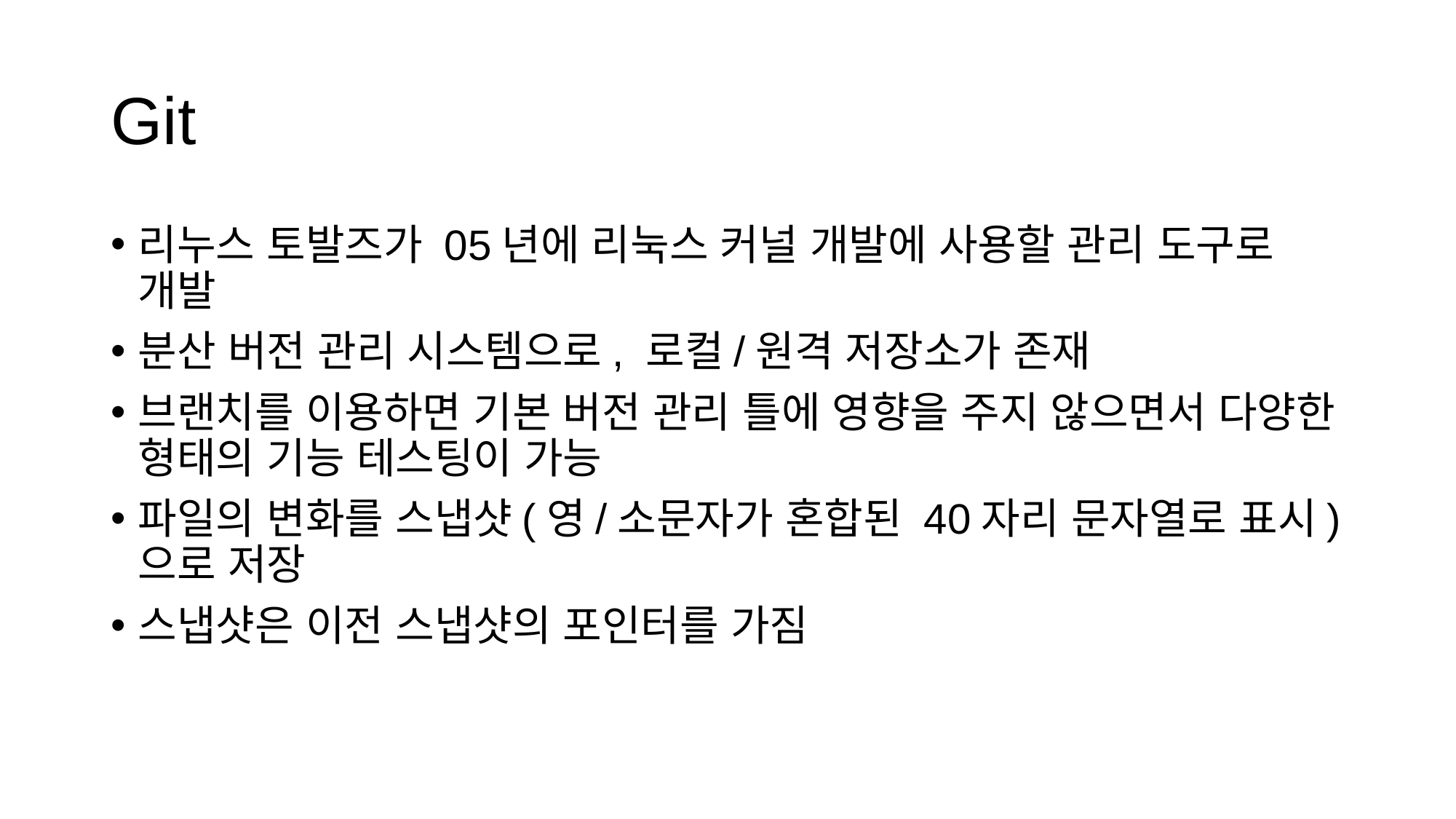

# Git
리누스 토발즈가 05년에 리눅스 커널 개발에 사용할 관리 도구로 개발
분산 버전 관리 시스템으로, 로컬/원격 저장소가 존재
브랜치를 이용하면 기본 버전 관리 틀에 영향을 주지 않으면서 다양한 형태의 기능 테스팅이 가능
파일의 변화를 스냅샷(영/소문자가 혼합된 40자리 문자열로 표시)으로 저장
스냅샷은 이전 스냅샷의 포인터를 가짐